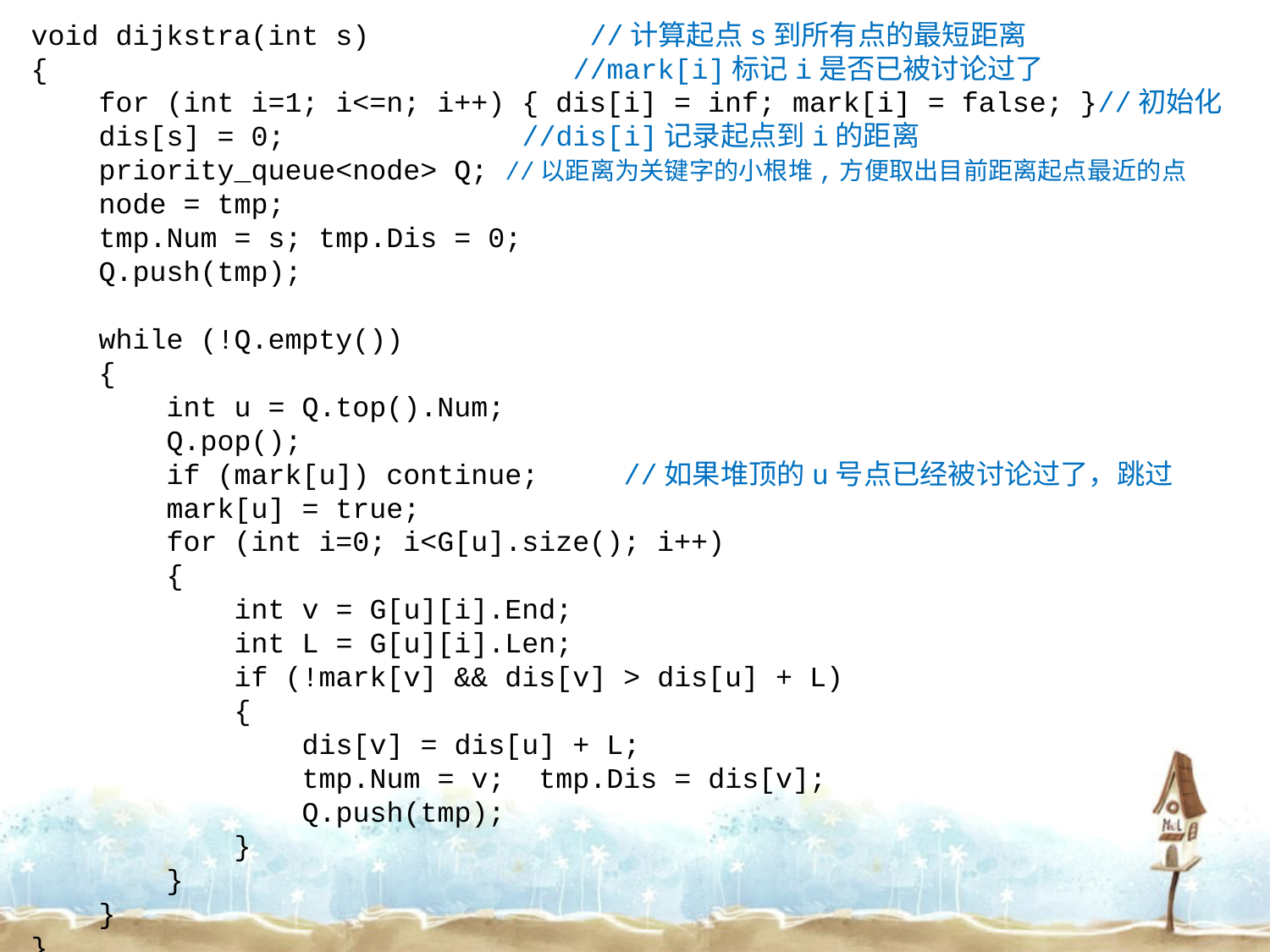

void dijkstra(int s)             //计算起点s到所有点的最短距离
{                               //mark[i]标记i是否已被讨论过了
    for (int i=1; i<=n; i++) { dis[i] = inf; mark[i] = false; }//初始化
    dis[s] = 0;              //dis[i]记录起点到i的距离
    priority_queue<node> Q; //以距离为关键字的小根堆,方便取出目前距离起点最近的点
    node = tmp;
    tmp.Num = s; tmp.Dis = 0;
    Q.push(tmp);

    while (!Q.empty())
    {
        int u = Q.top().Num;
        Q.pop();
        if (mark[u]) continue;     //如果堆顶的u号点已经被讨论过了，跳过
        mark[u] = true;
        for (int i=0; i<G[u].size(); i++)
        {
            int v = G[u][i].End;
            int L = G[u][i].Len;
            if (!mark[v] && dis[v] > dis[u] + L)
            {
                dis[v] = dis[u] + L;
                tmp.Num = v;  tmp.Dis = dis[v];
                Q.push(tmp);
            }
        }
    }
}